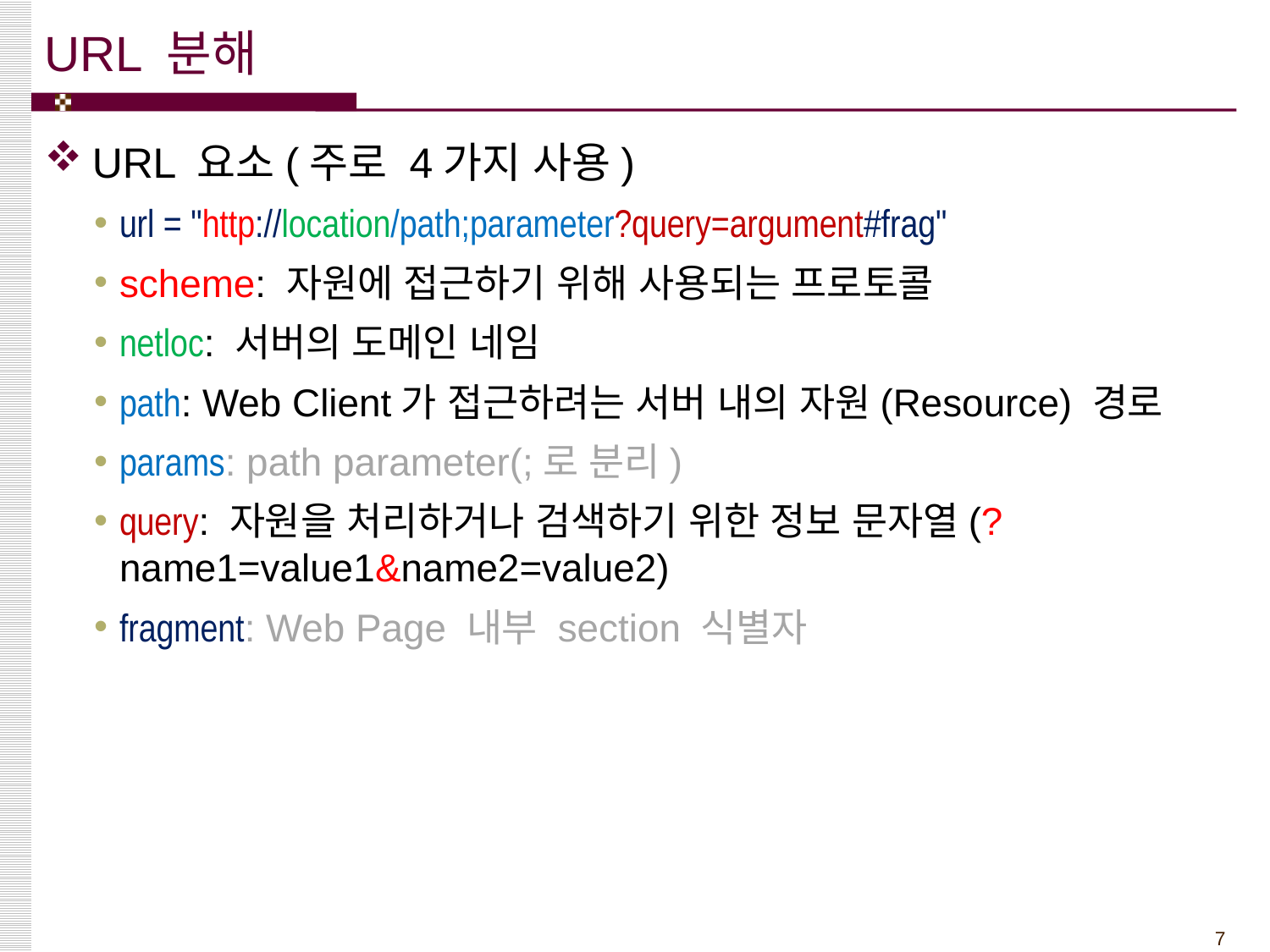

# URL 분해
URL 요소(주로 4가지 사용)
url = "http://location/path;parameter?query=argument#frag"
scheme: 자원에 접근하기 위해 사용되는 프로토콜
netloc: 서버의 도메인 네임
path: Web Client가 접근하려는 서버 내의 자원(Resource) 경로
params: path parameter(;로 분리)
query: 자원을 처리하거나 검색하기 위한 정보 문자열(?name1=value1&name2=value2)
fragment: Web Page 내부 section 식별자